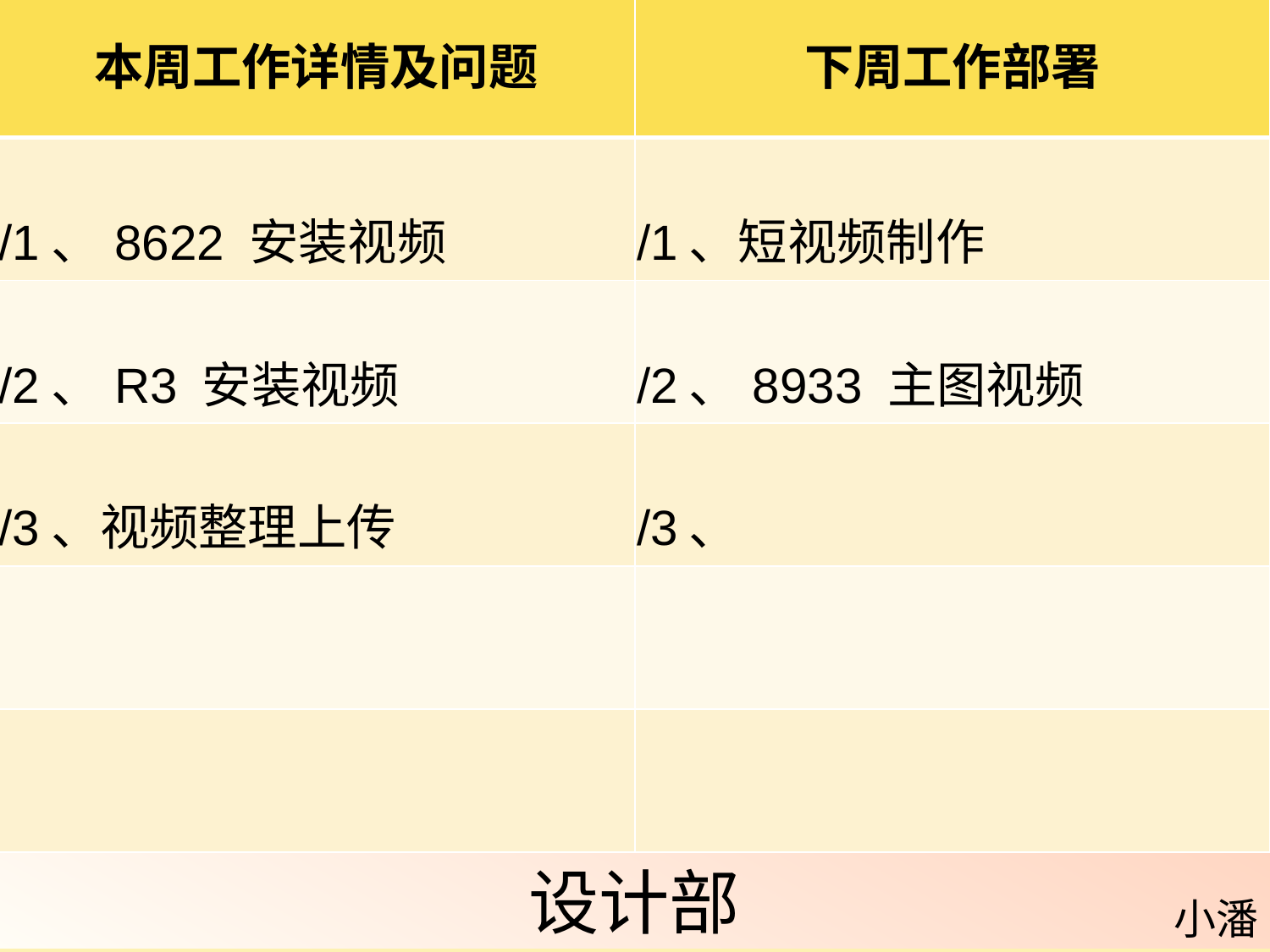

| 本周工作详情及问题 | 下周工作部署 |
| --- | --- |
| /1、8622 安装视频 | /1、短视频制作 |
| /2、R3 安装视频 | /2、8933 主图视频 |
| /3、视频整理上传 | /3、 |
|  |  |
|  |  |
设计部
小潘